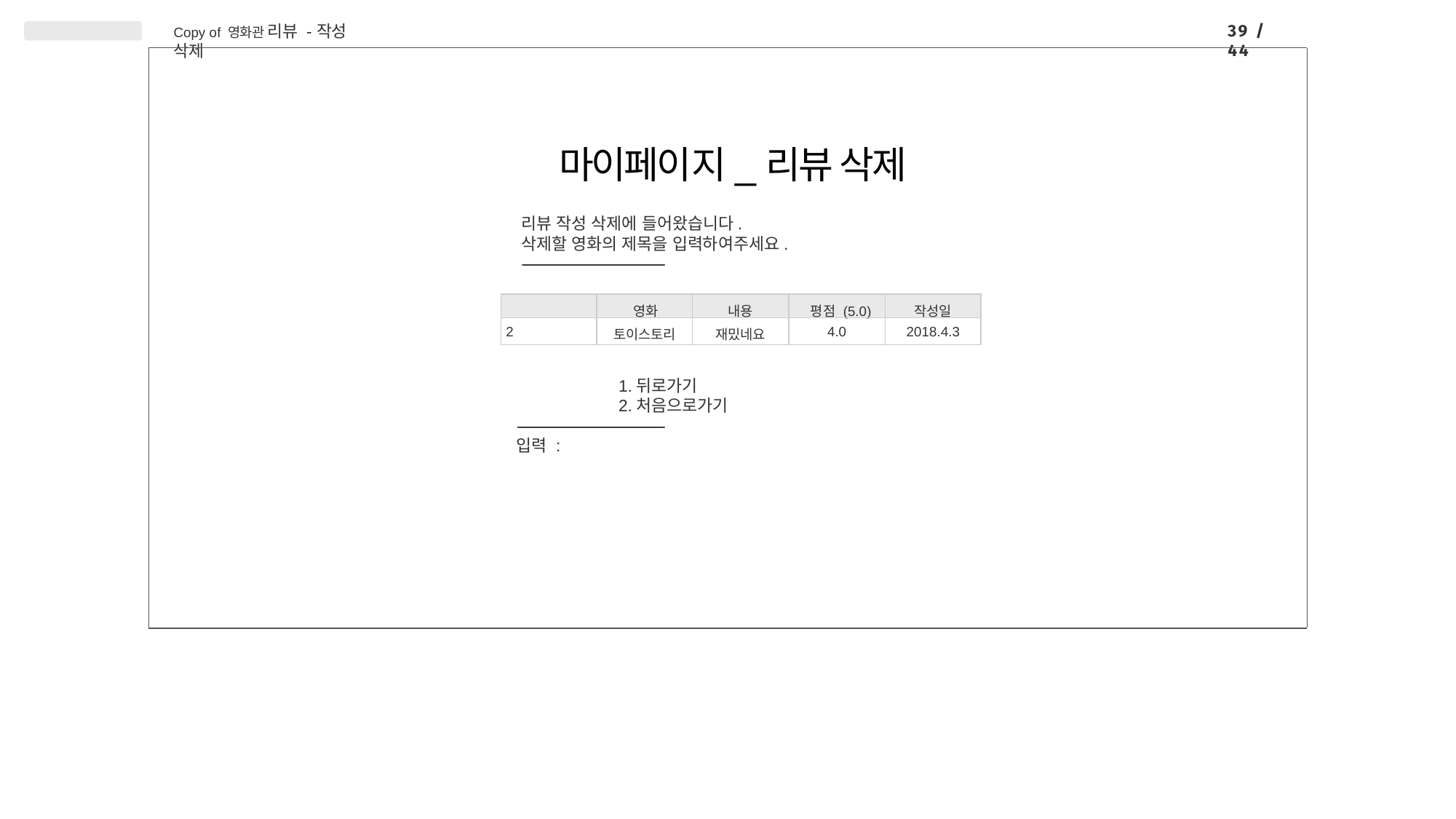

39 / 44
Copy of 영화관 리뷰 - 작성 삭제

# 마이페이지_리뷰 삭제
리뷰 작성 삭제에 들어왔습니다.
삭제할 영화의 제목을 입력하여주세요.
--------------------------------------------------------------
|  | 영화 | 내용 | 평점 (5.0) | 작성일 |
| --- | --- | --- | --- | --- |
| 2 | 토이스토리 | 재밌네요 | 4.0 | 2018.4.3 |
1.뒤로가기
2.처음으로가기
----------------------------------------------------------------
입력 :